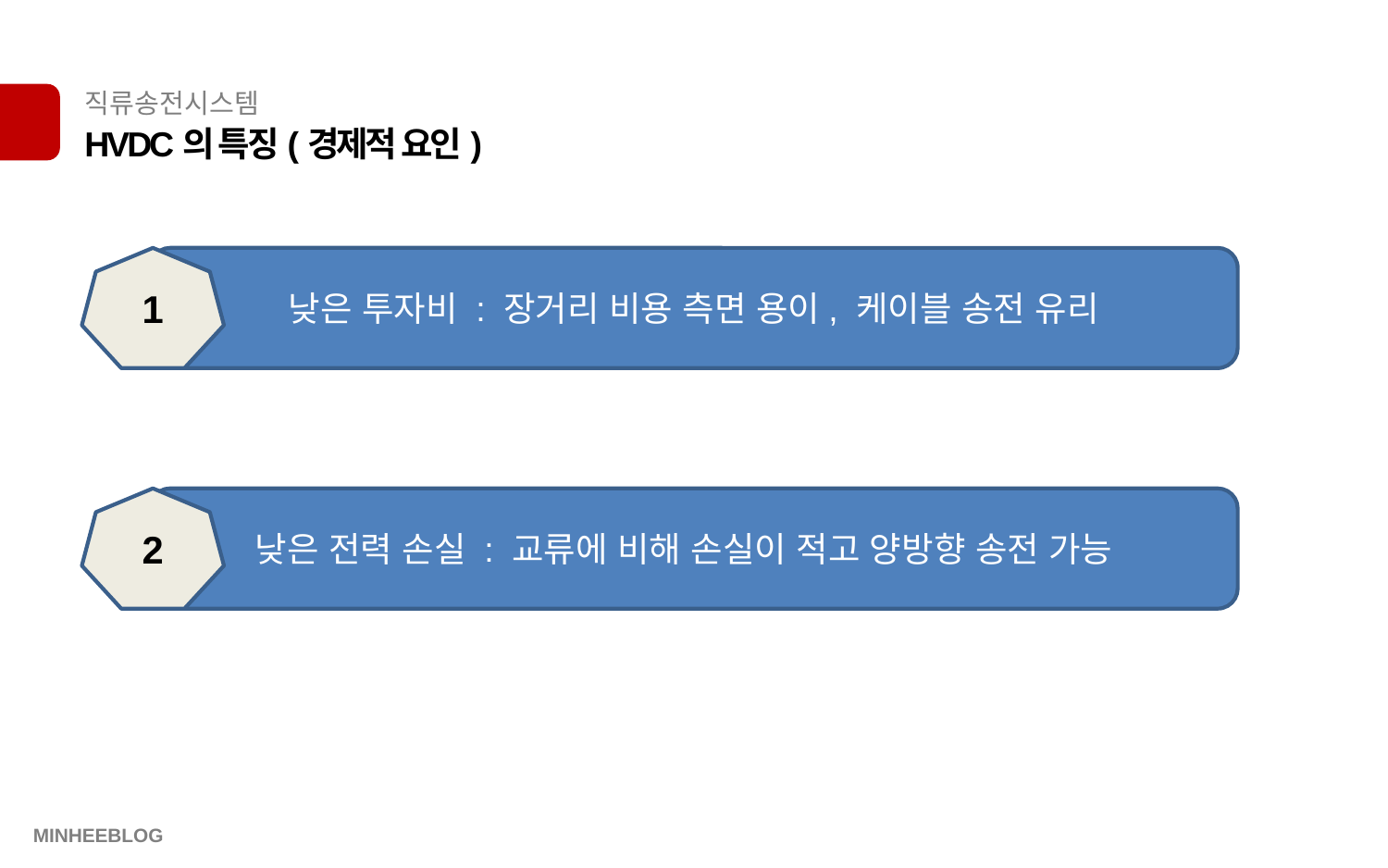

직류송전시스템

HVDC의 특징(경제적 요인)
1
낮은 투자비 : 장거리 비용 측면 용이, 케이블 송전 유리
2
낮은 전력 손실 : 교류에 비해 손실이 적고 양방향 송전 가능

MINHEEBLOG